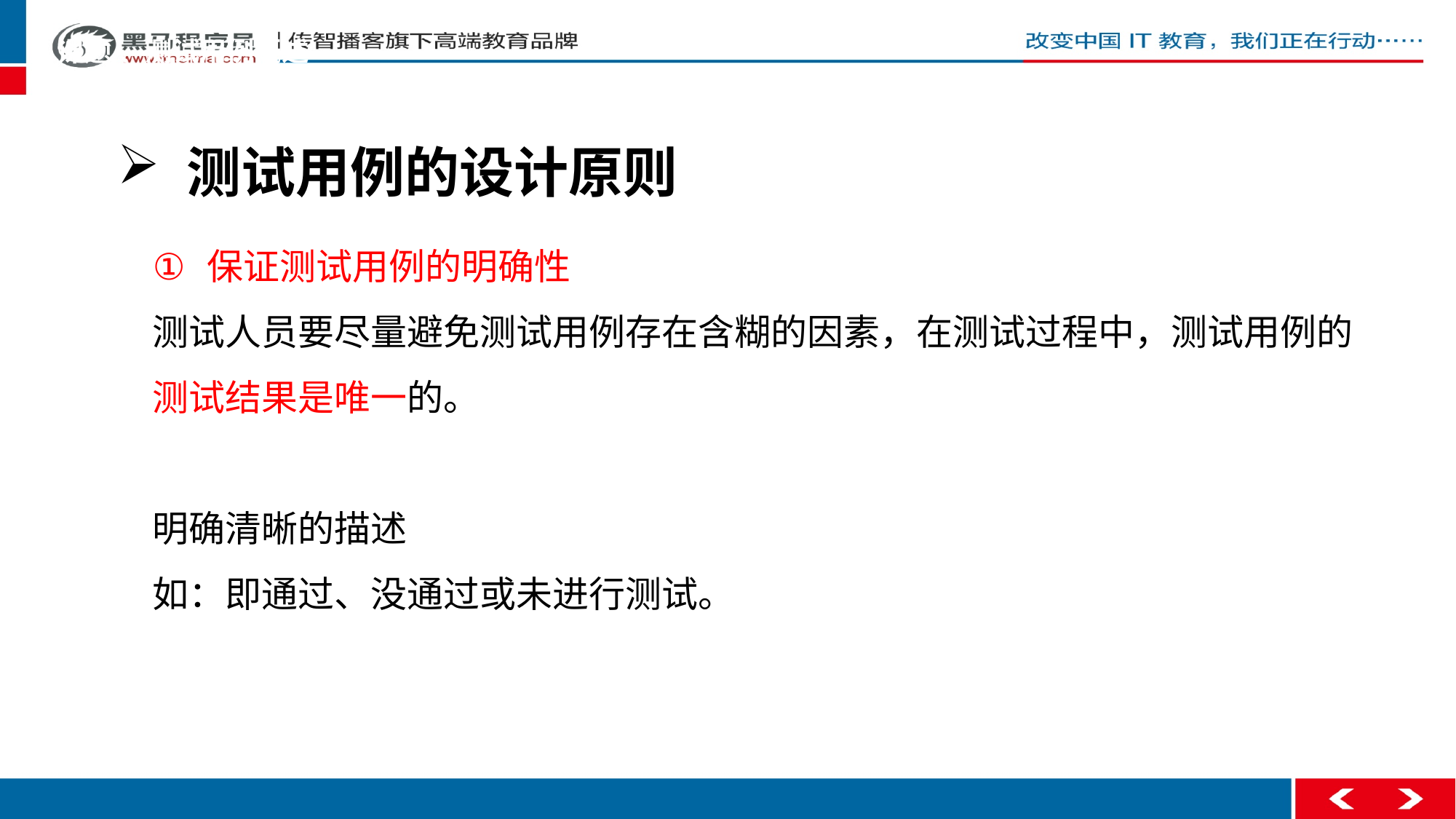

课题 、测试用例概述
 测试用例的设计原则
保证测试用例的明确性
测试人员要尽量避免测试用例存在含糊的因素，在测试过程中，测试用例的测试结果是唯一的。

明确清晰的描述
如：即通过、没通过或未进行测试。